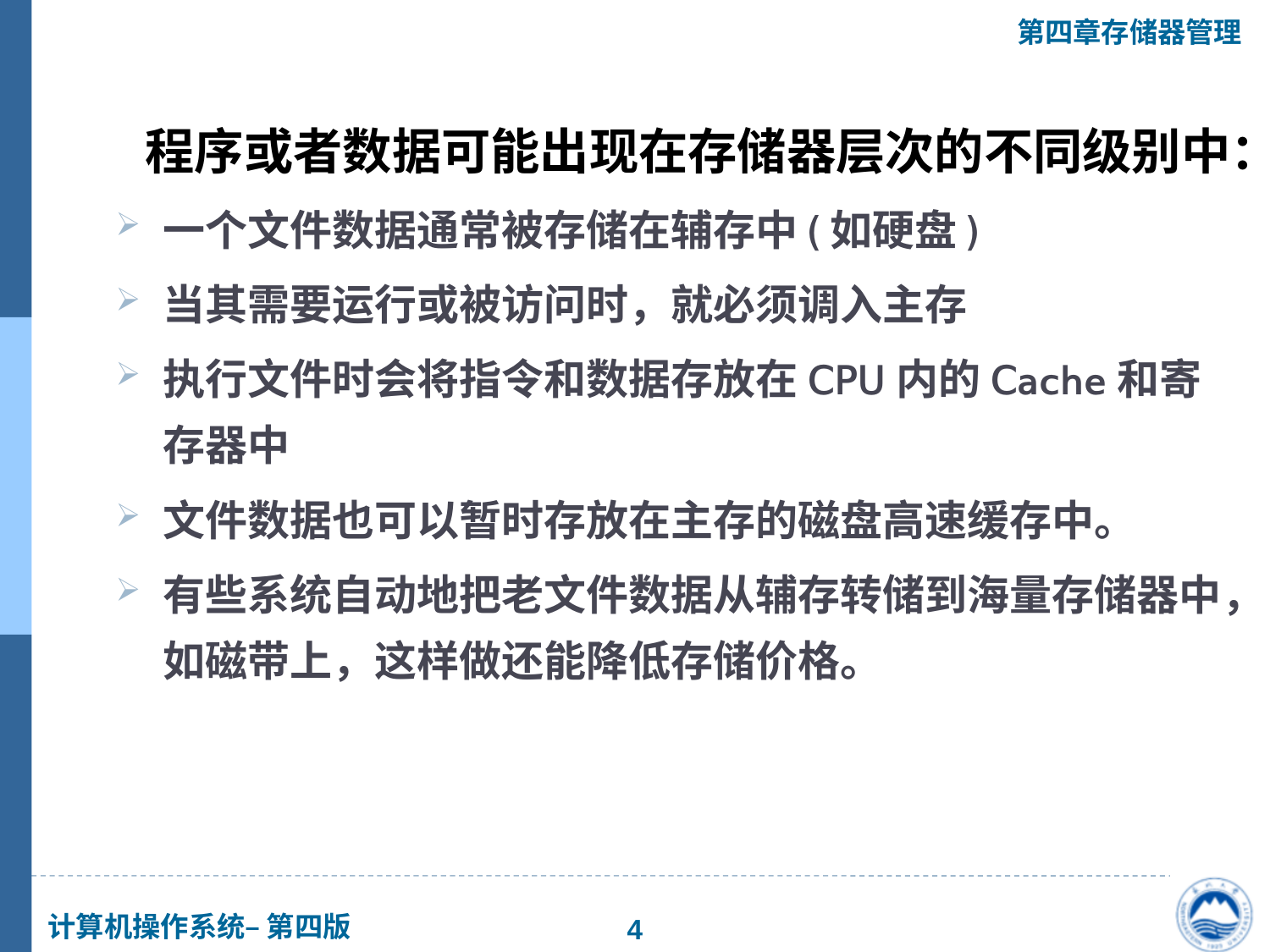

程序或者数据可能出现在存储器层次的不同级别中：
一个文件数据通常被存储在辅存中(如硬盘)
当其需要运行或被访问时，就必须调入主存
执行文件时会将指令和数据存放在CPU内的Cache和寄存器中
文件数据也可以暂时存放在主存的磁盘高速缓存中。
有些系统自动地把老文件数据从辅存转储到海量存储器中，如磁带上，这样做还能降低存储价格。